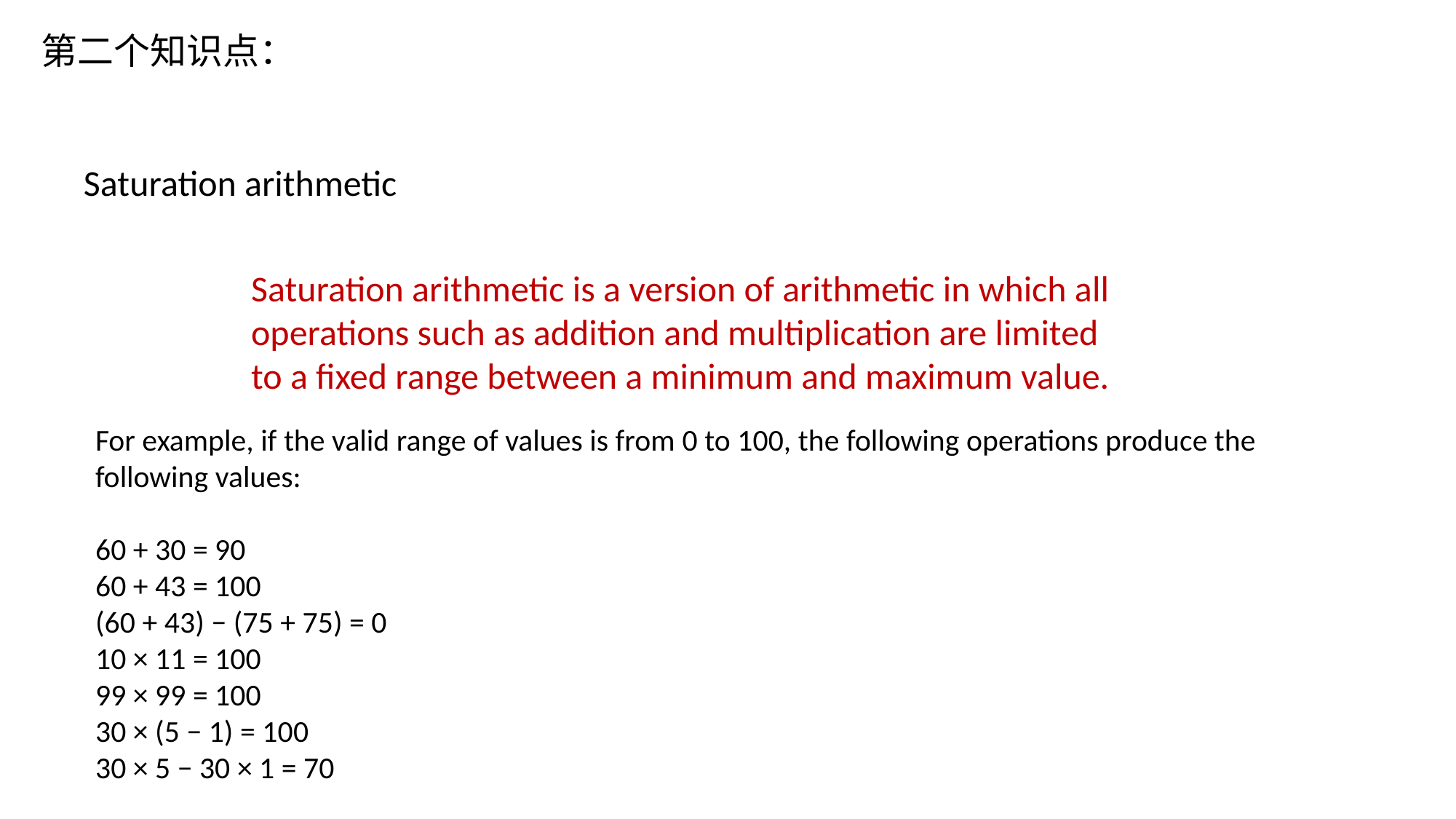

第二个知识点：
Saturation arithmetic
Saturation arithmetic is a version of arithmetic in which all operations such as addition and multiplication are limited to a fixed range between a minimum and maximum value.
For example, if the valid range of values is from 0 to 100, the following operations produce the following values:

60 + 30 = 90
60 + 43 = 100
(60 + 43) − (75 + 75) = 0
10 × 11 = 100
99 × 99 = 100
30 × (5 − 1) = 100
30 × 5 − 30 × 1 = 70